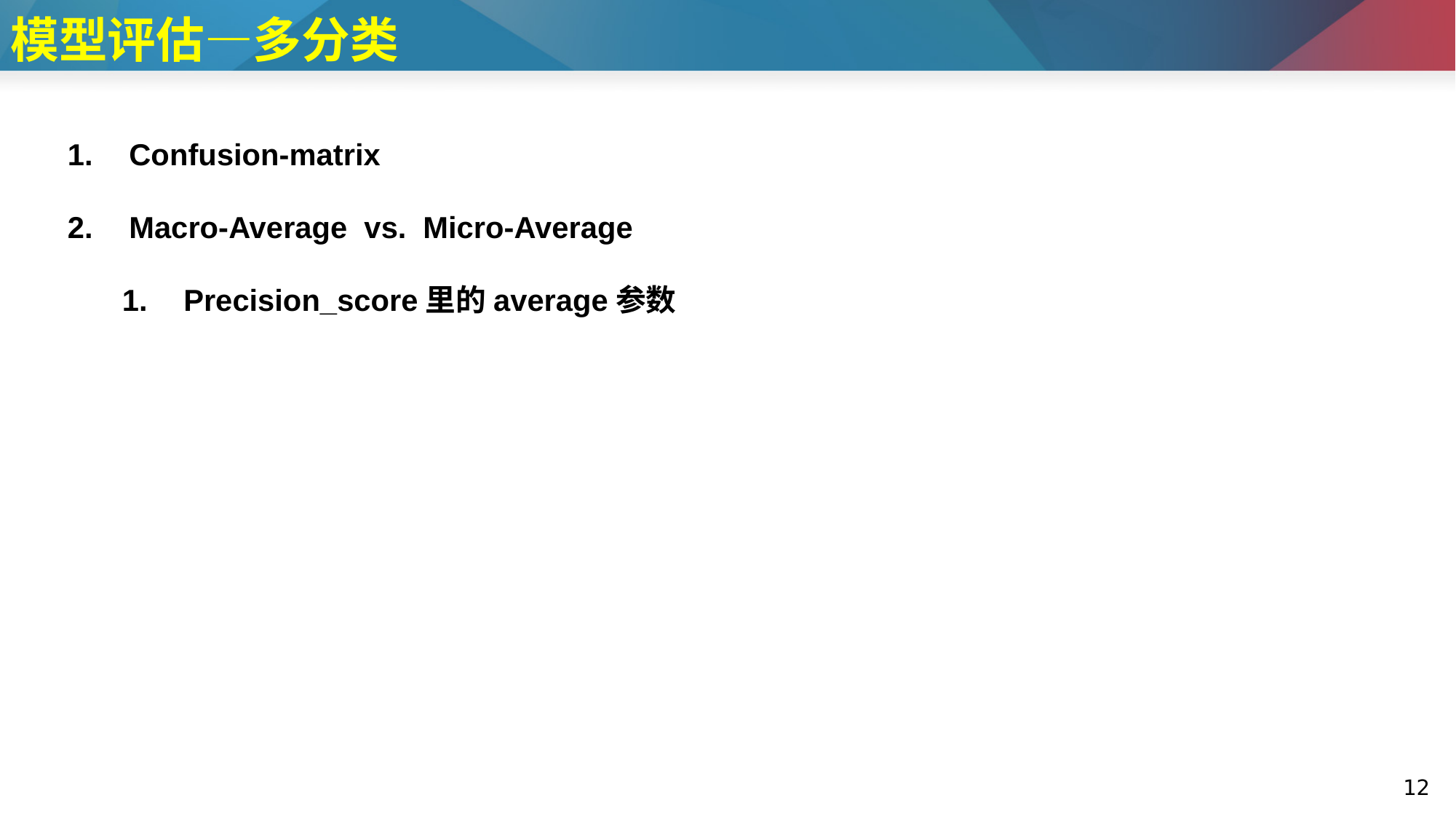

# 模型评估—多分类
Confusion-matrix
Macro-Average  vs.  Micro-Average
Precision_score里的average参数